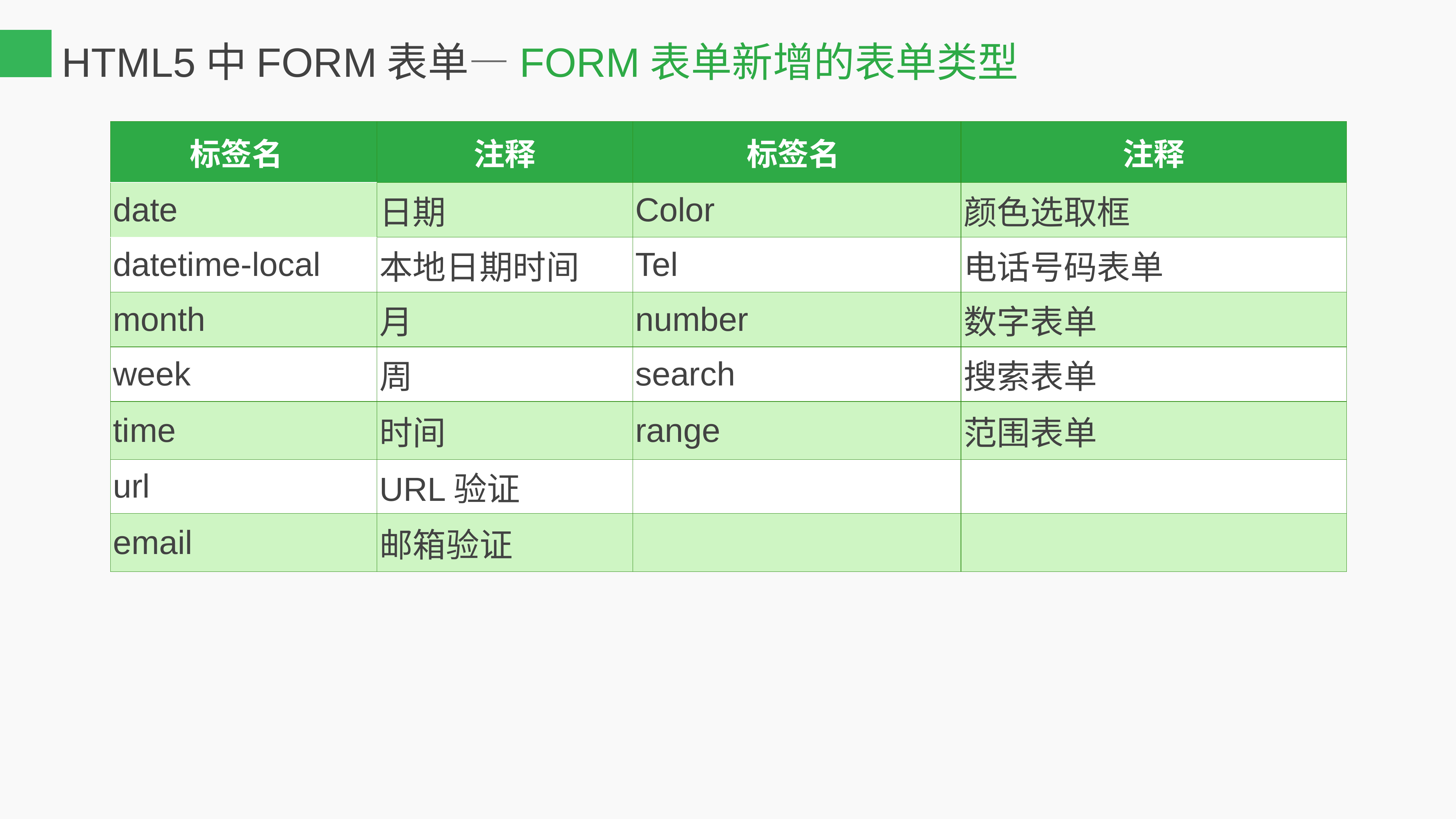

# HTML5中FORM表单—FORM表单新增的表单类型
| 标签名 | 注释 | 标签名 | 注释 |
| --- | --- | --- | --- |
| date | 日期 | Color | 颜色选取框 |
| datetime-local | 本地日期时间 | Tel | 电话号码表单 |
| month | 月 | number | 数字表单 |
| week | 周 | search | 搜索表单 |
| time | 时间 | range | 范围表单 |
| url | URL验证 |  |  |
| email | 邮箱验证 |  |  |